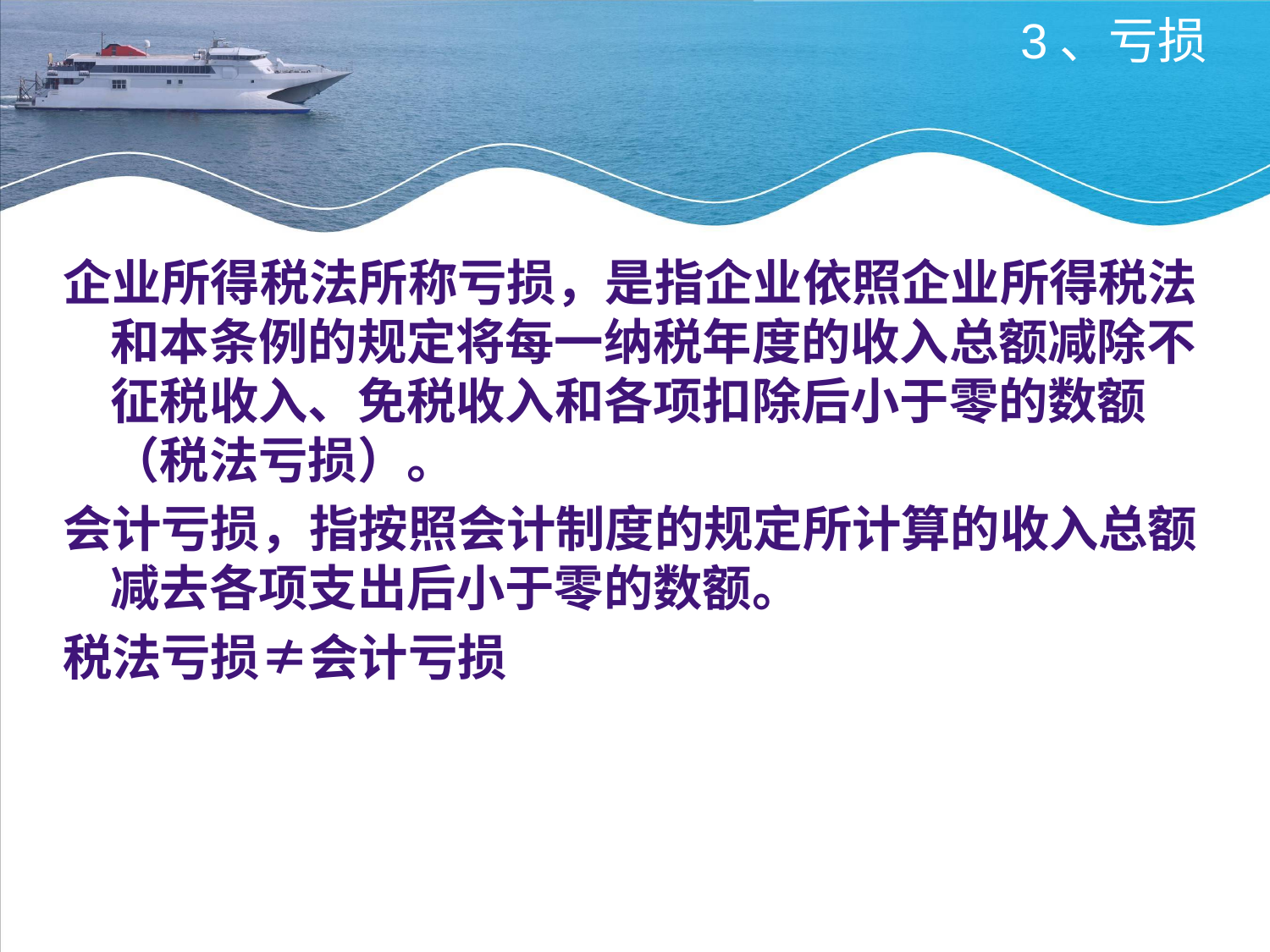

# 3、亏损
企业所得税法所称亏损，是指企业依照企业所得税法和本条例的规定将每一纳税年度的收入总额减除不征税收入、免税收入和各项扣除后小于零的数额（税法亏损）。
会计亏损，指按照会计制度的规定所计算的收入总额减去各项支出后小于零的数额。
税法亏损≠会计亏损